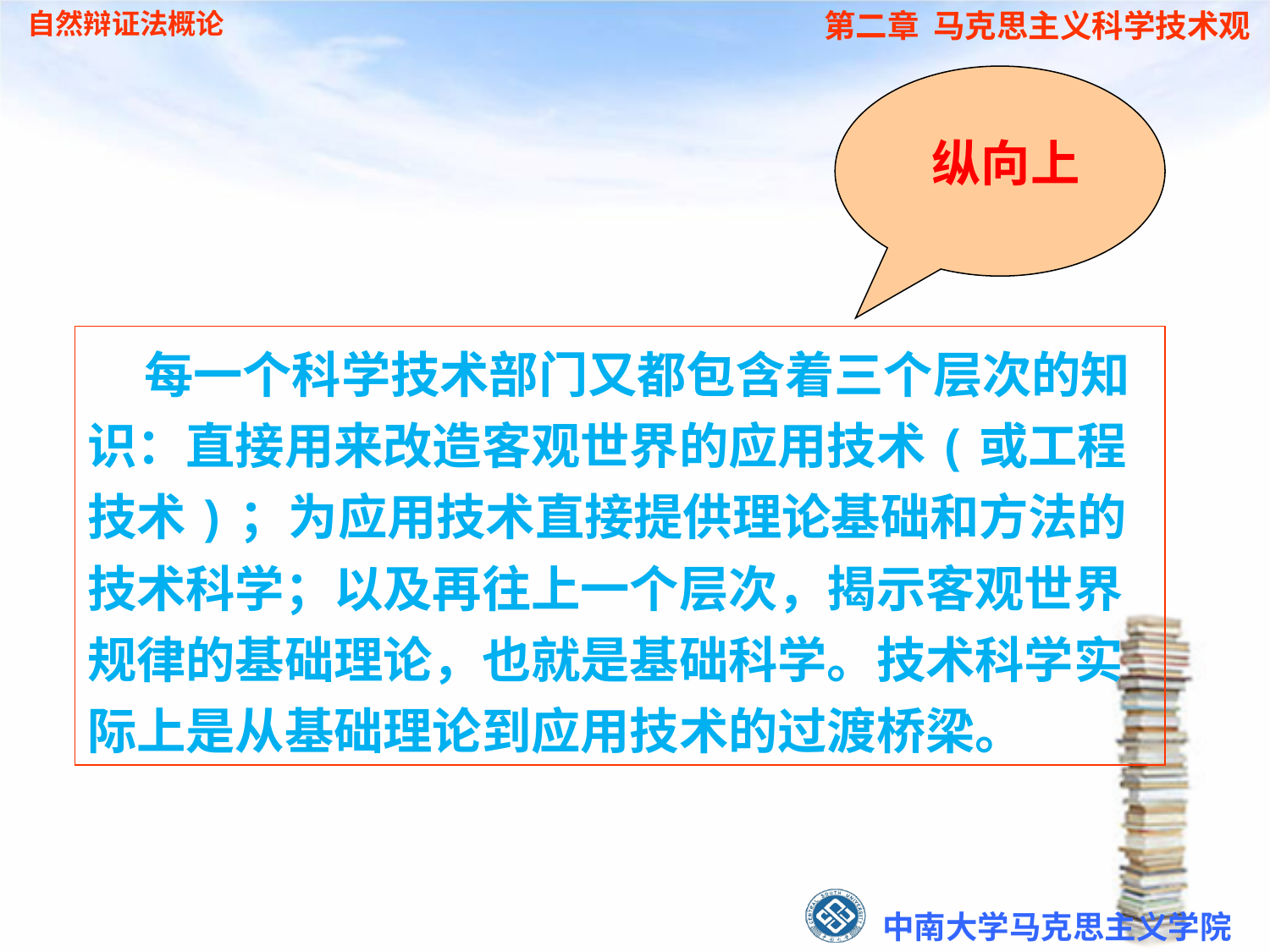

纵向上
    每一个科学技术部门又都包含着三个层次的知识：直接用来改造客观世界的应用技术(或工程技术)；为应用技术直接提供理论基础和方法的技术科学；以及再往上一个层次，揭示客观世界规律的基础理论，也就是基础科学。技术科学实际上是从基础理论到应用技术的过渡桥梁。